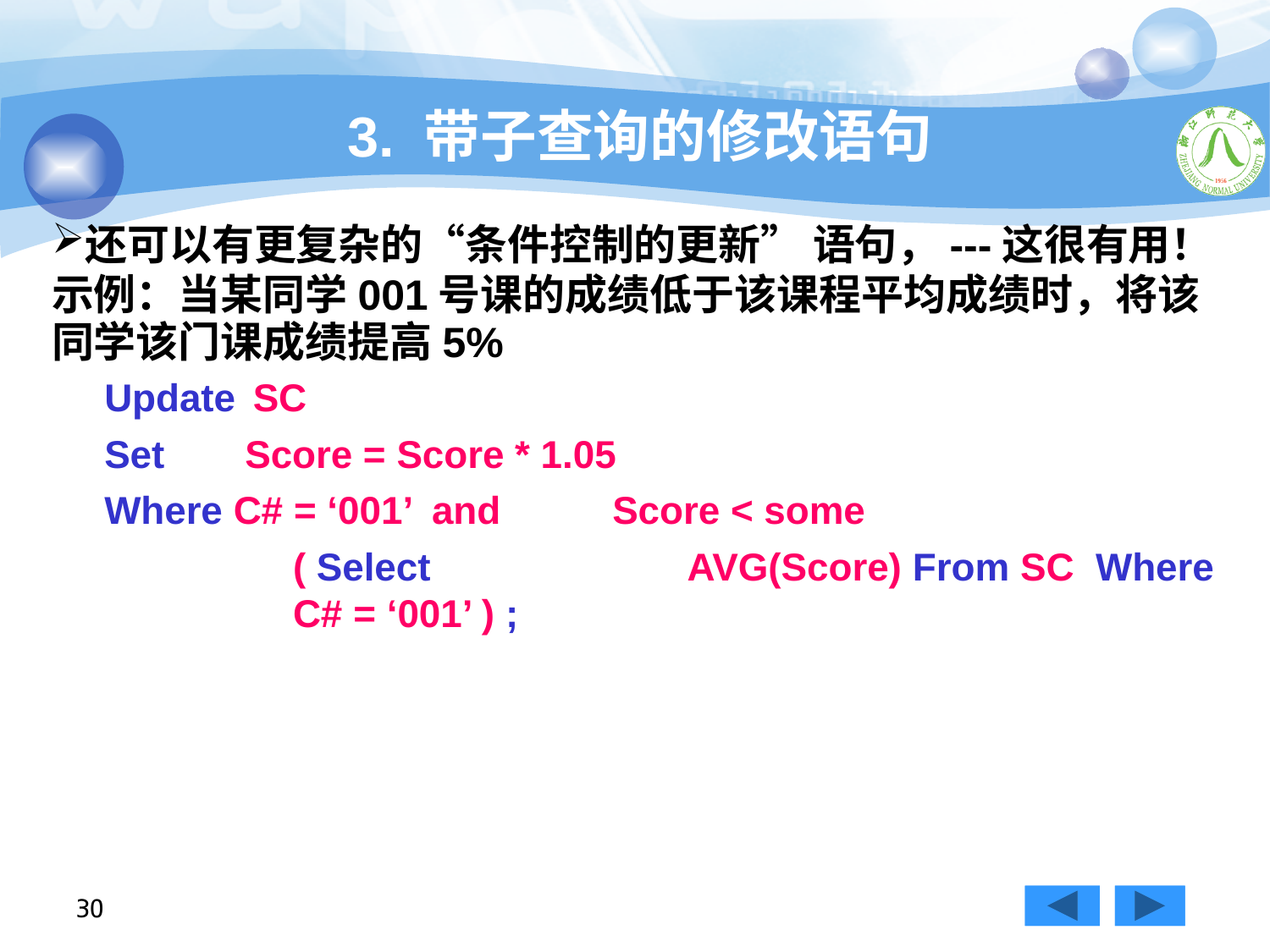

# 3. 带子查询的修改语句
还可以有更复杂的“条件控制的更新” 语句，---这很有用！
示例：当某同学001号课的成绩低于该课程平均成绩时，将该同学该门课成绩提高5%
Update SC
Set	  Score = Score * 1.05
Where C# = ‘001’ and	Score < some
( Select	   AVG(Score) From SC  Where C# = ‘001’ ) ;
30